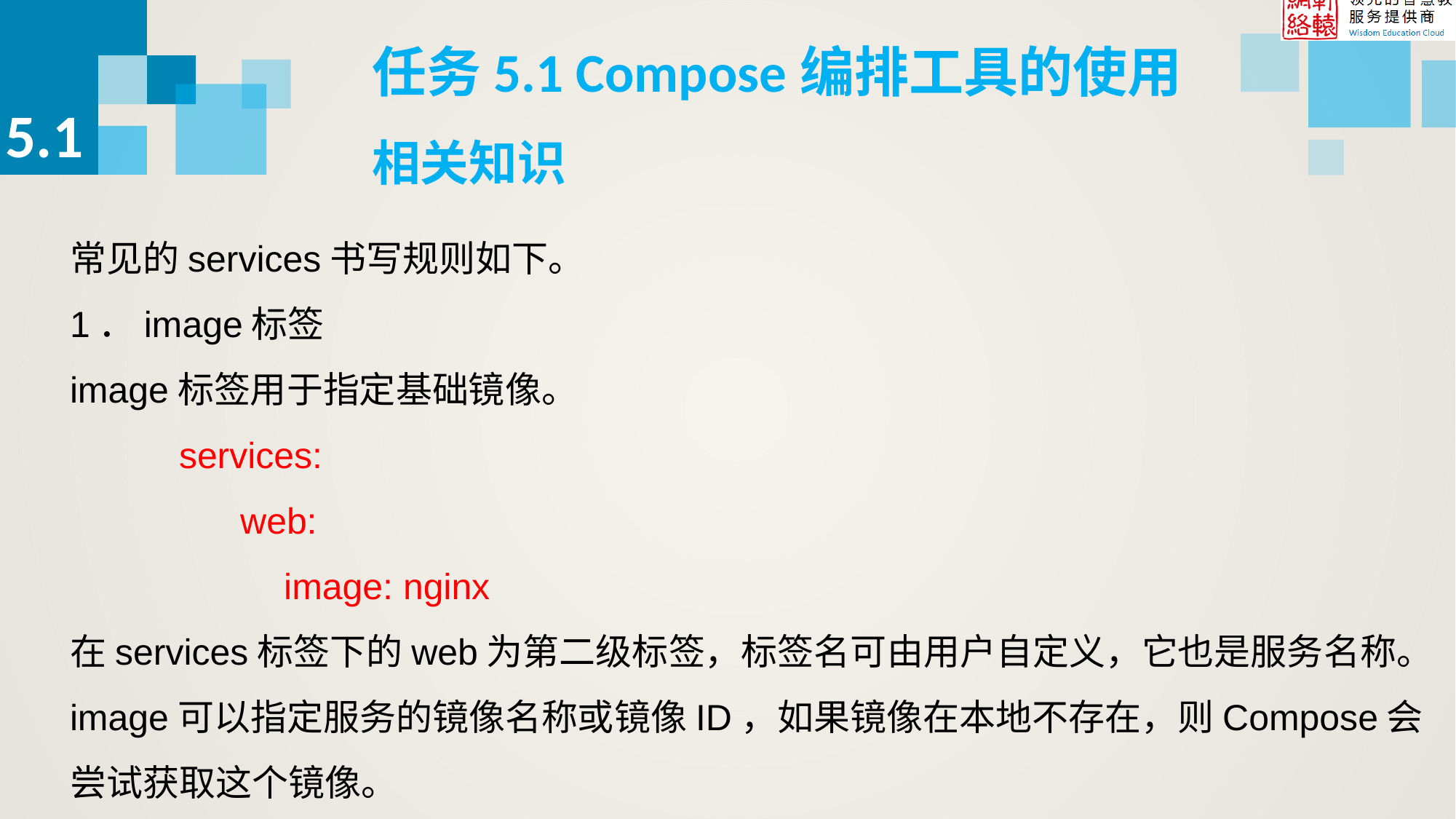

任务5.1 Compose编排工具的使用
5.1
相关知识
常见的services书写规则如下。
1．image标签
image标签用于指定基础镜像。
	services:
 	      web:
                     image: nginx
在services标签下的web为第二级标签，标签名可由用户自定义，它也是服务名称。
image可以指定服务的镜像名称或镜像ID，如果镜像在本地不存在，则Compose会尝试获取这个镜像。